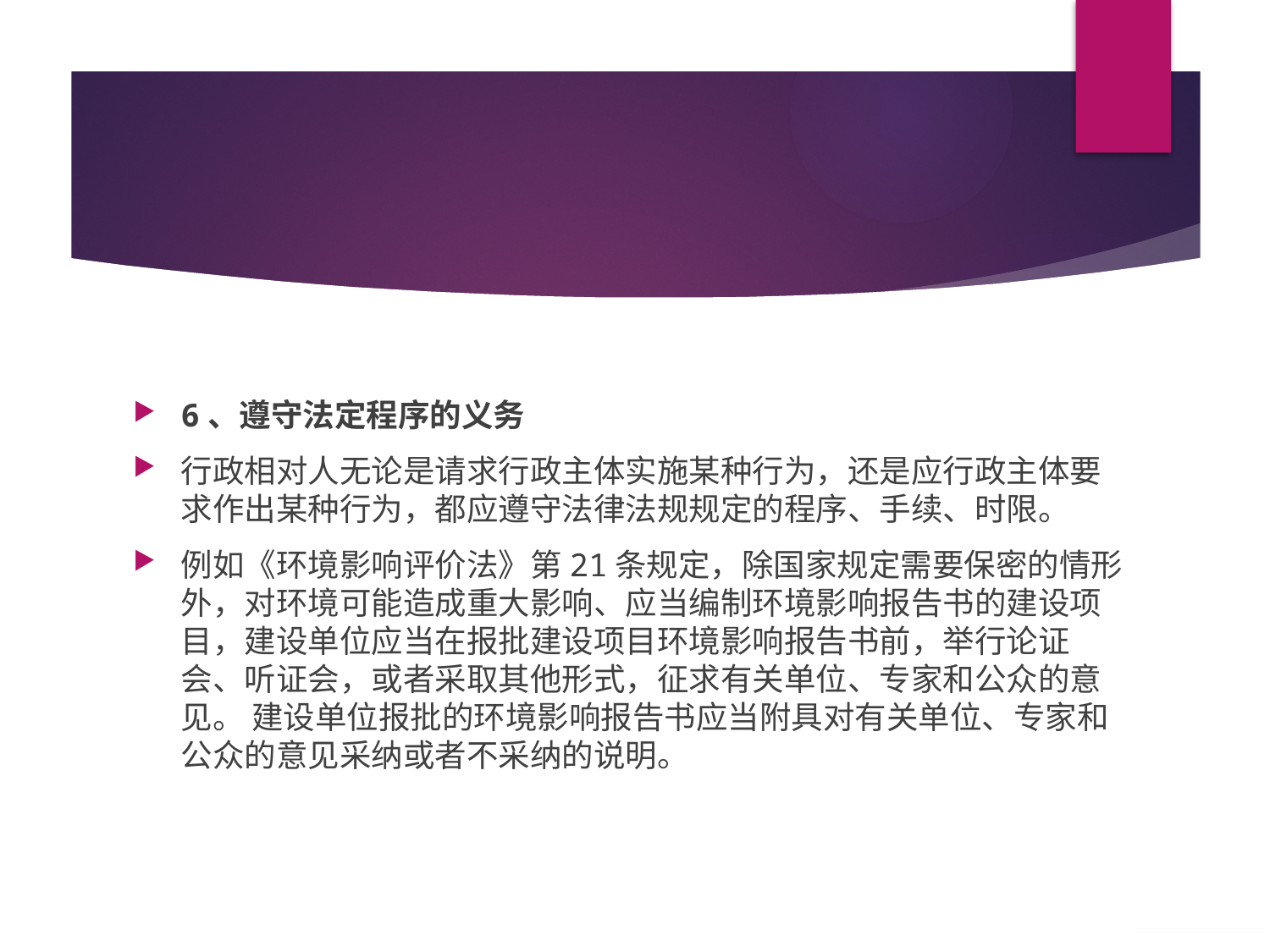

#
6、遵守法定程序的义务
行政相对人无论是请求行政主体实施某种行为，还是应行政主体要求作出某种行为，都应遵守法律法规规定的程序、手续、时限。
例如《环境影响评价法》第21条规定，除国家规定需要保密的情形外，对环境可能造成重大影响、应当编制环境影响报告书的建设项目，建设单位应当在报批建设项目环境影响报告书前，举行论证会、听证会，或者采取其他形式，征求有关单位、专家和公众的意见。 建设单位报批的环境影响报告书应当附具对有关单位、专家和公众的意见采纳或者不采纳的说明。